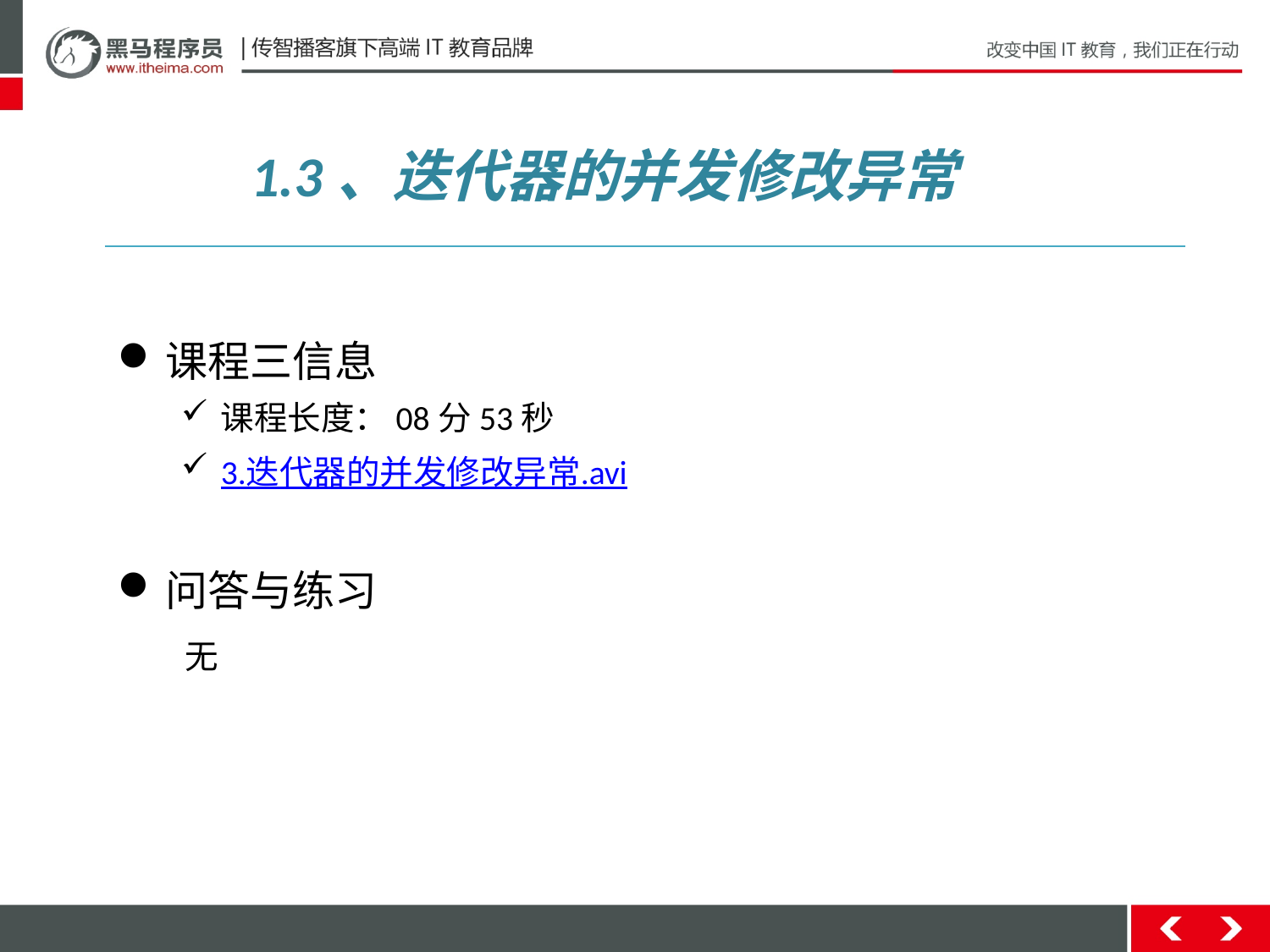

1.3、迭代器的并发修改异常

课程三信息
课程长度：08分53秒
3.迭代器的并发修改异常.avi

问答与练习
      无